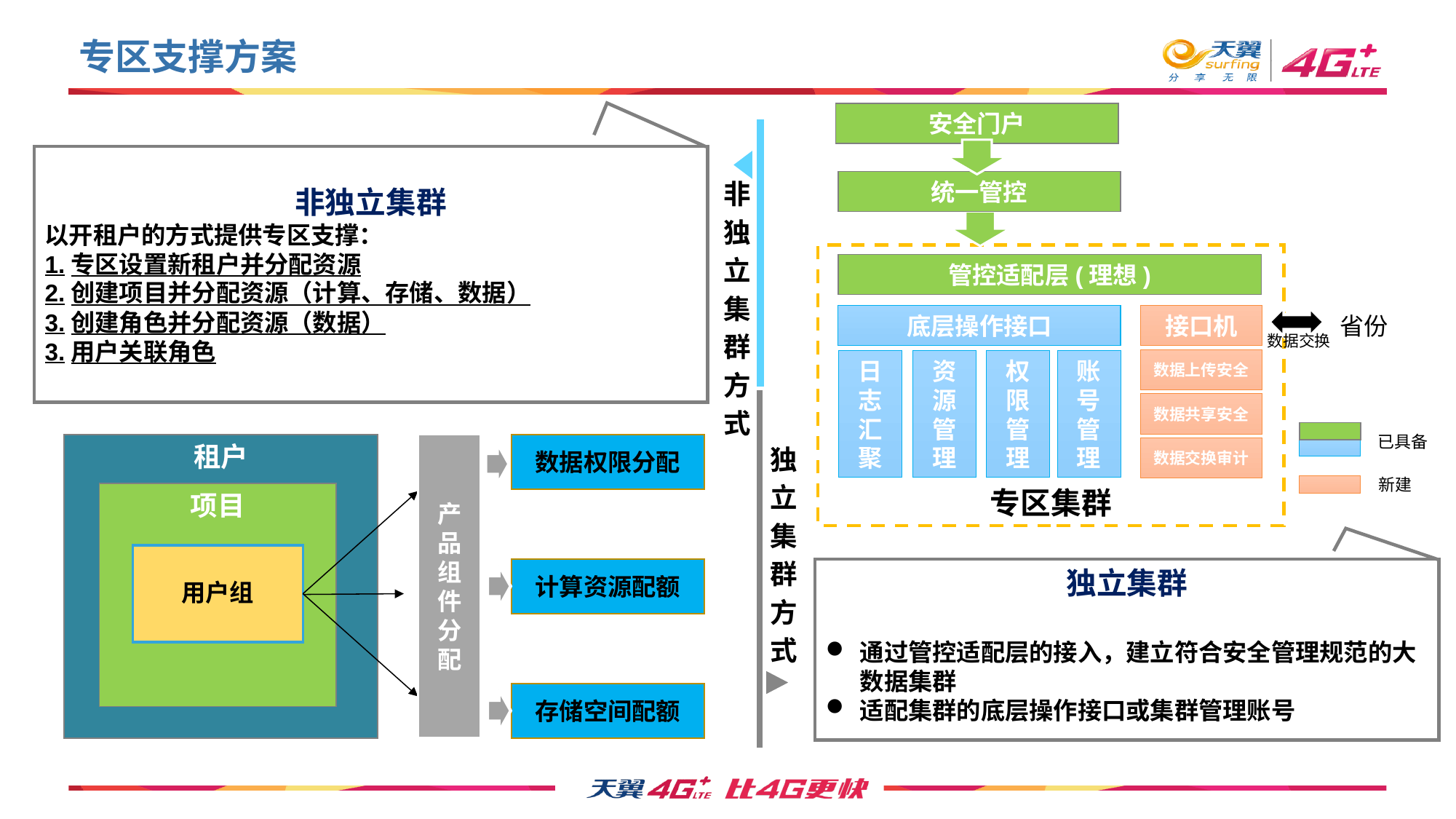

专区支撑方案
安全门户

非独立集群
以开租户的方式提供专区支撑：
1.专区设置新租户并分配资源
2.创建项目并分配资源（计算、存储、数据）
3.创建角色并分配资源（数据）
3.用户关联角色

统一管控
非
独
立
集
群
方
式

专区集群
管控适配层(理想)

底层操作接口
接口机
省份

数据交换
租户
管理
审批流
管理
数据上传安全
日志汇聚
资源管理
权限管理
账号管理
数据共享安全

已具备
租户
产品组件分配
数据权限分配
独
立
集
群
方
式
数据交换审计

新建

项目
用户组
计算资源配额
独立集群

通过管控适配层的接入，建立符合安全管理规范的大数据集群
适配集群的底层操作接口或集群管理账号

存储空间配额